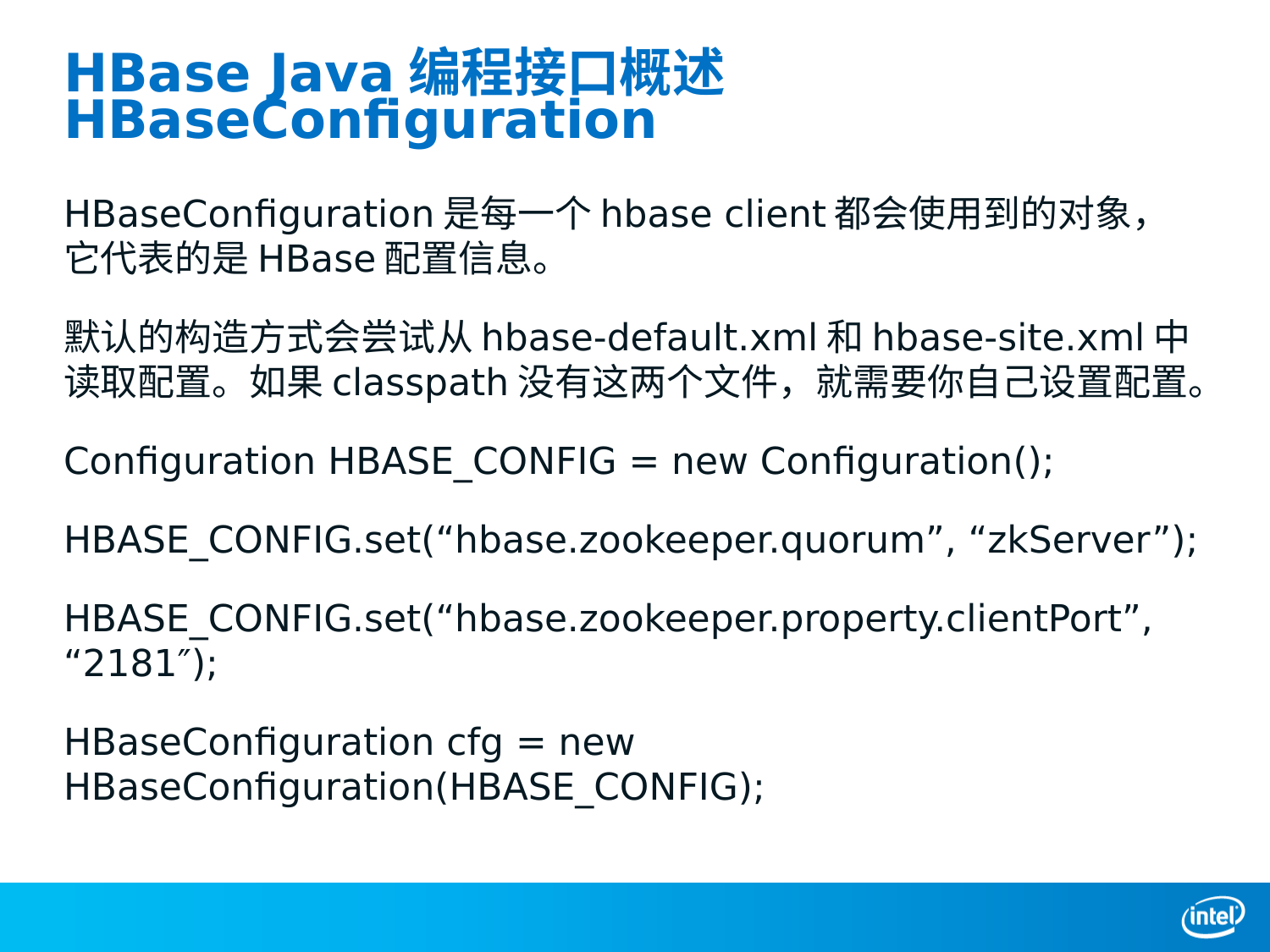

# HBase Java编程接口概述HBaseConfiguration
HBaseConfiguration是每一个hbase client都会使用到的对象，它代表的是HBase配置信息。
默认的构造方式会尝试从hbase-default.xml和hbase-site.xml中读取配置。如果classpath没有这两个文件，就需要你自己设置配置。
Configuration HBASE_CONFIG = new Configuration();
HBASE_CONFIG.set(“hbase.zookeeper.quorum”, “zkServer”);
HBASE_CONFIG.set(“hbase.zookeeper.property.clientPort”, “2181″);
HBaseConfiguration cfg = new HBaseConfiguration(HBASE_CONFIG);